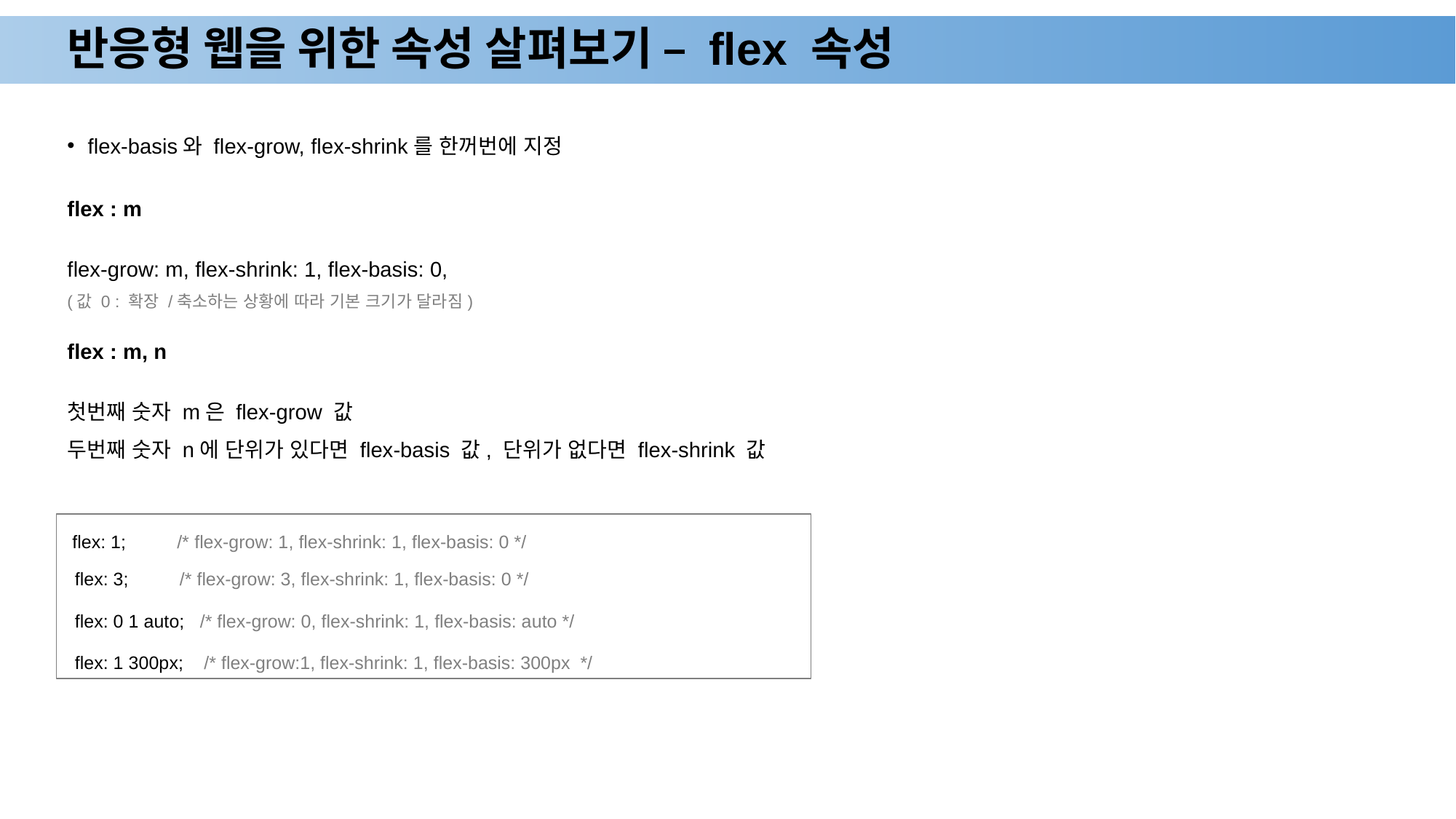

# 반응형 웹을 위한 속성 살펴보기 – flex 속성
flex-basis와 flex-grow, flex-shrink를 한꺼번에 지정
flex : m
flex-grow: m, flex-shrink: 1, flex-basis: 0,
(값 0 : 확장 /축소하는 상황에 따라 기본 크기가 달라짐)
flex : m, n
첫번째 숫자 m은 flex-grow 값
두번째 숫자 n에 단위가 있다면 flex-basis 값, 단위가 없다면 flex-shrink 값
 flex: 1;          /* flex-grow: 1, flex-shrink: 1, flex-basis: 0 */
flex: 3;          /* flex-grow: 3, flex-shrink: 1, flex-basis: 0 */
flex: 0 1 auto;   /* flex-grow: 0, flex-shrink: 1, flex-basis: auto */
flex: 1 300px;    /* flex-grow:1, flex-shrink: 1, flex-basis: 300px  */